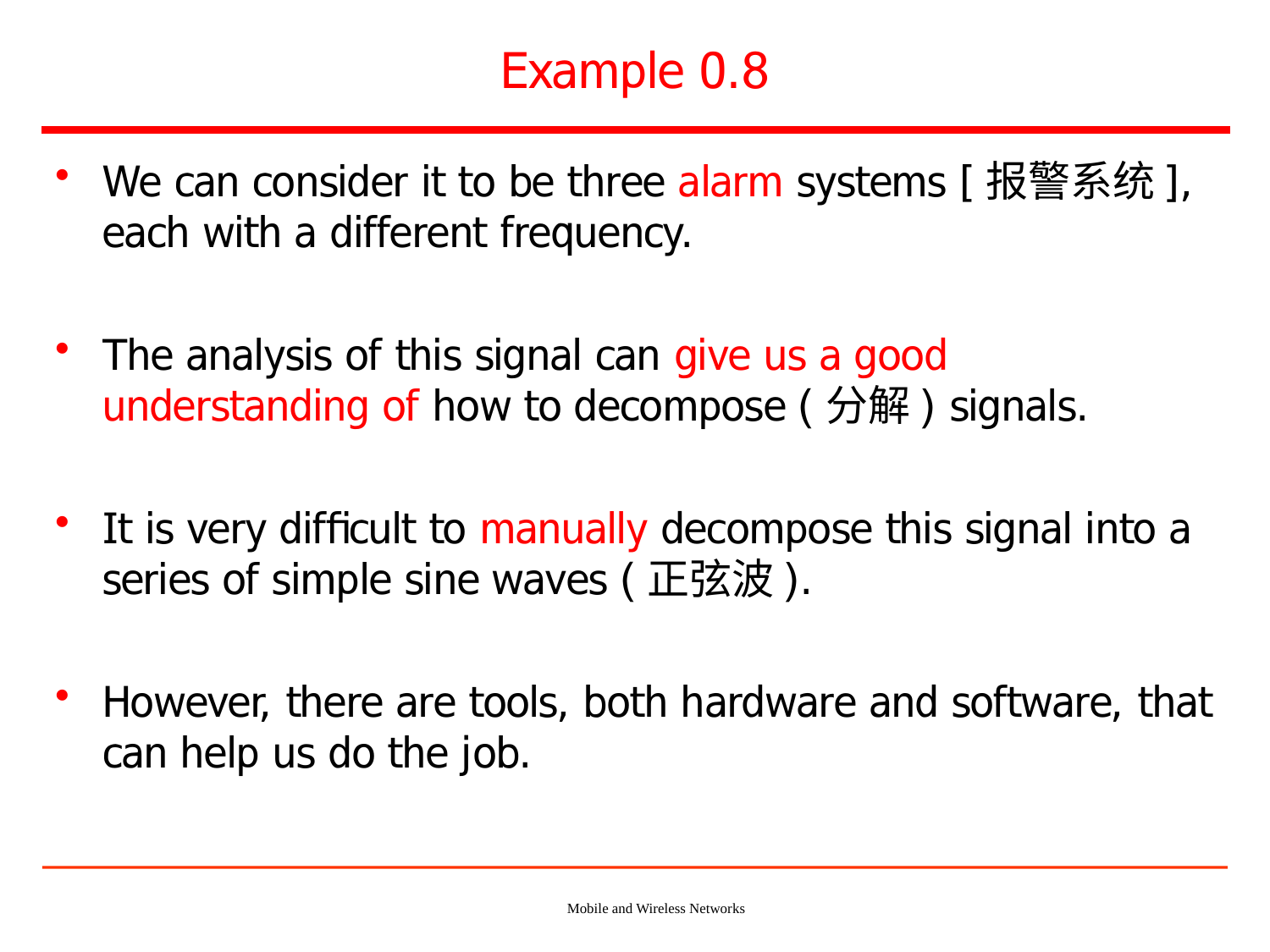

# Example 0.8
We can consider it to be three alarm systems [报警系统], each with a different frequency.

The analysis of this signal can give us a good understanding of how to decompose (分解) signals.

It is very difficult to manually decompose this signal into a series of simple sine waves (正弦波).

However, there are tools, both hardware and software, that can help us do the job.

Mobile and Wireless Networks